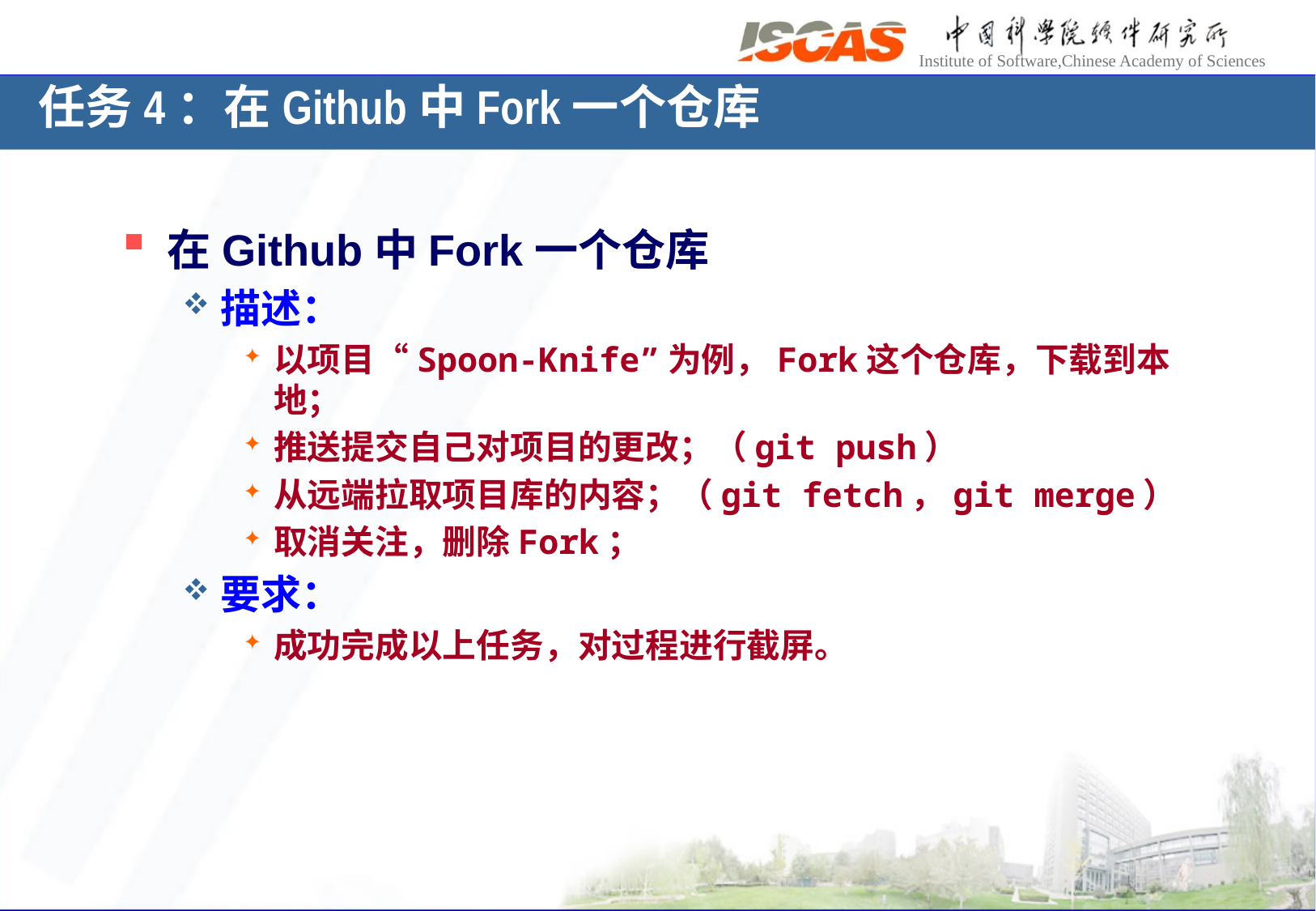

# 任务4：在Github中Fork一个仓库
在Github中Fork一个仓库
描述：
以项目“Spoon-Knife”为例，Fork这个仓库，下载到本地；
推送提交自己对项目的更改；（git push）
从远端拉取项目库的内容；（git fetch，git merge）
取消关注，删除Fork；
要求：
成功完成以上任务，对过程进行截屏。